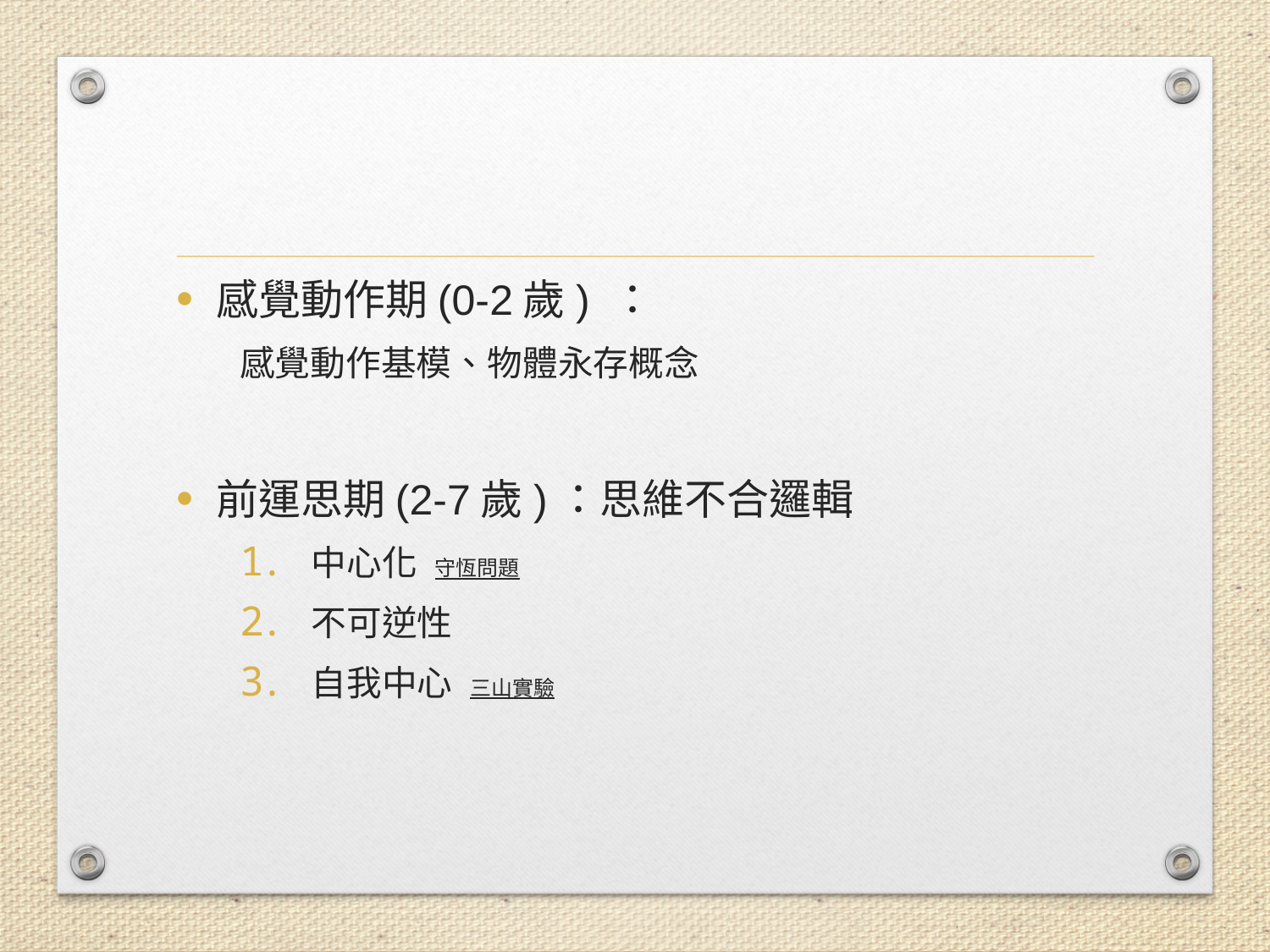

#
感覺動作期(0-2歲) ：
感覺動作基模、物體永存概念

前運思期(2-7歲)：思維不合邏輯
中心化 守恆問題
不可逆性
自我中心 三山實驗